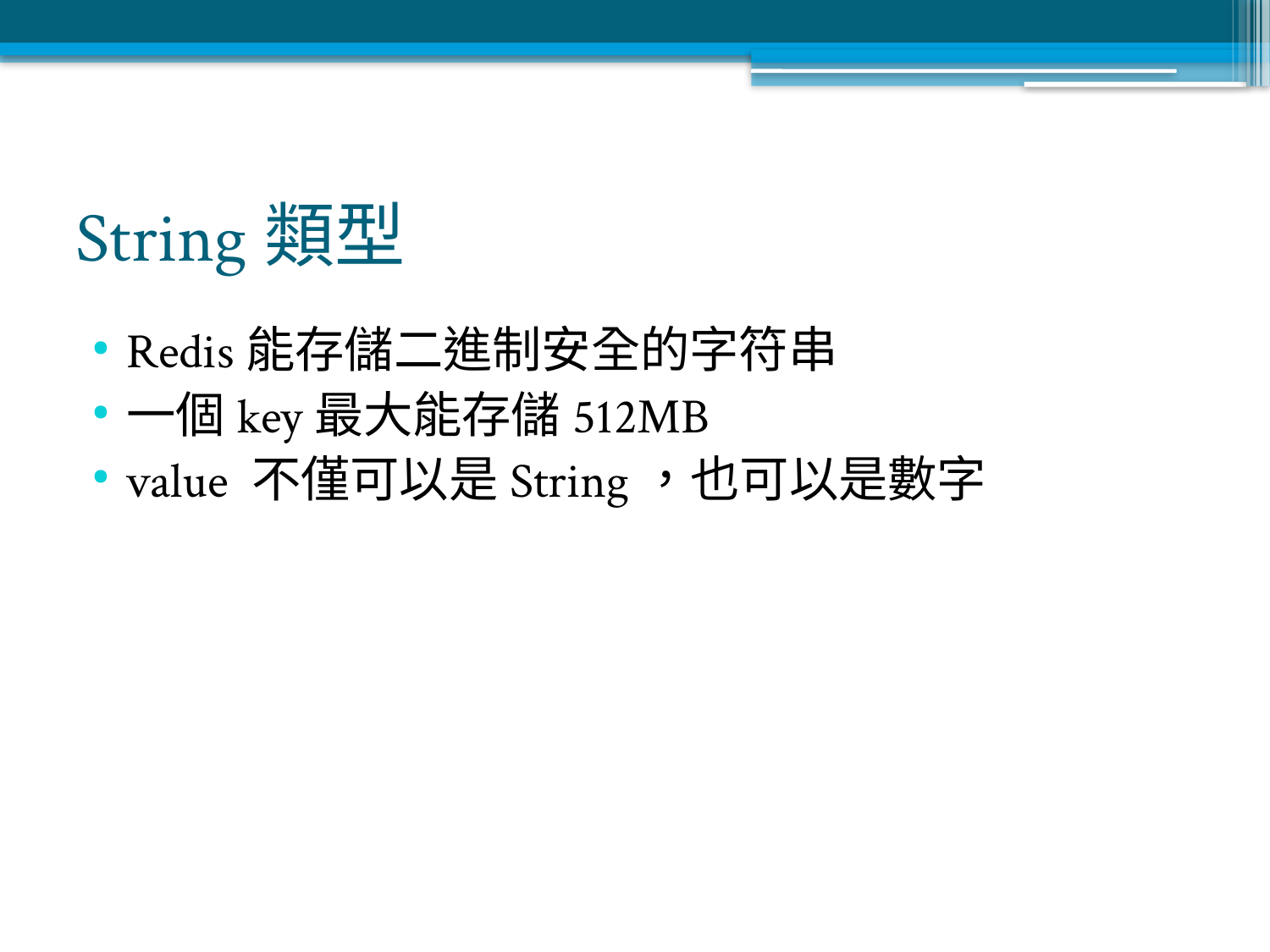

# String類型
Redis能存儲二進制安全的字符串
一個key最大能存儲512MB
value 不僅可以是String，也可以是數字